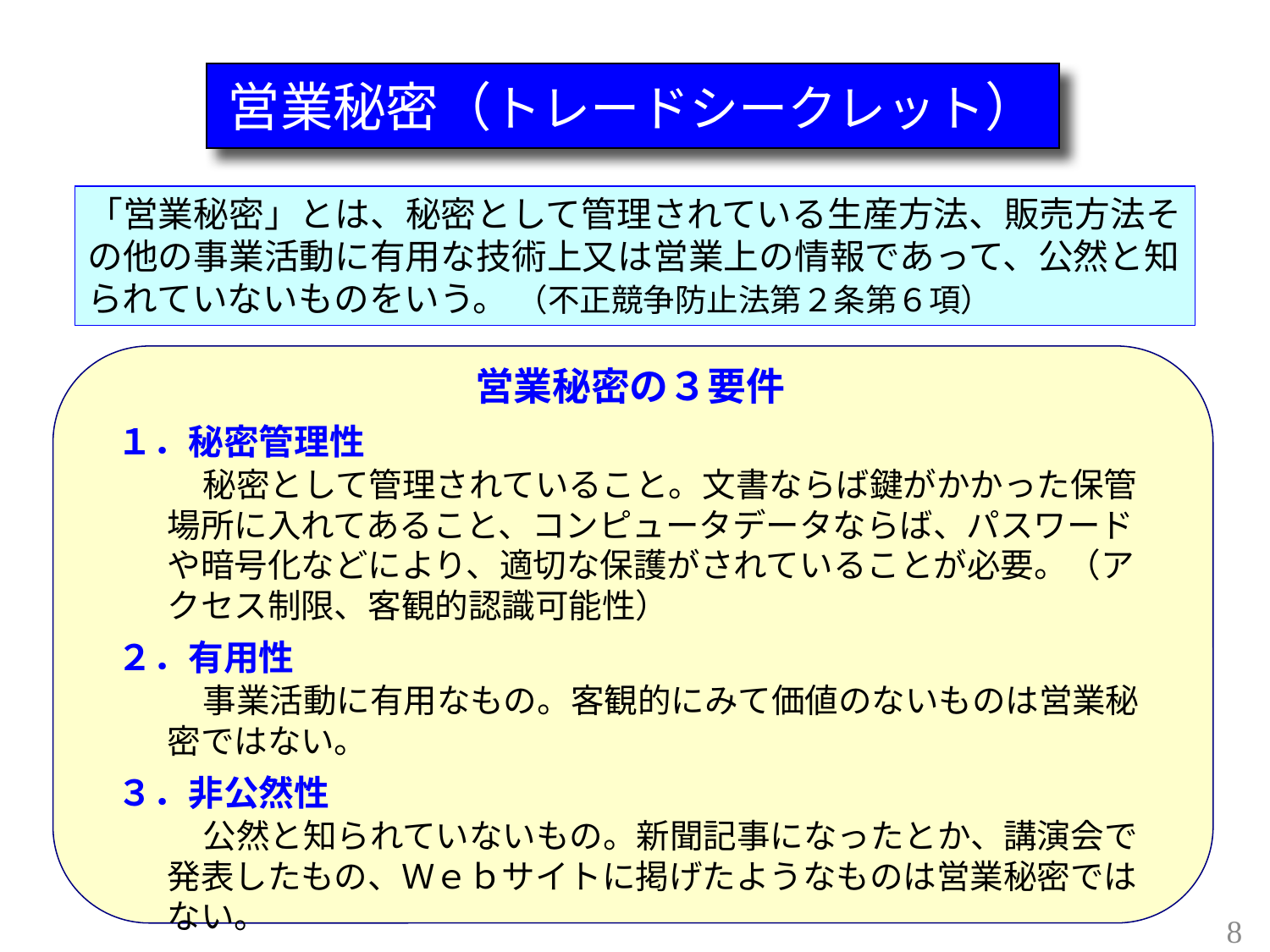

営業秘密（トレードシークレット）
「営業秘密」とは、秘密として管理されている生産方法、販売方法その他の事業活動に有用な技術上又は営業上の情報であって、公然と知られていないものをいう。 （不正競争防止法第２条第６項）

営業秘密の３要件
１．秘密管理性
　秘密として管理されていること。文書ならば鍵がかかった保管場所に入れてあること、コンピュータデータならば、パスワードや暗号化などにより、適切な保護がされていることが必要。（アクセス制限、客観的認識可能性）
２．有用性
　事業活動に有用なもの。客観的にみて価値のないものは営業秘密ではない。
３．非公然性
　公然と知られていないもの。新聞記事になったとか、講演会で発表したもの、Ｗｅｂサイトに掲げたようなものは営業秘密ではない。
8